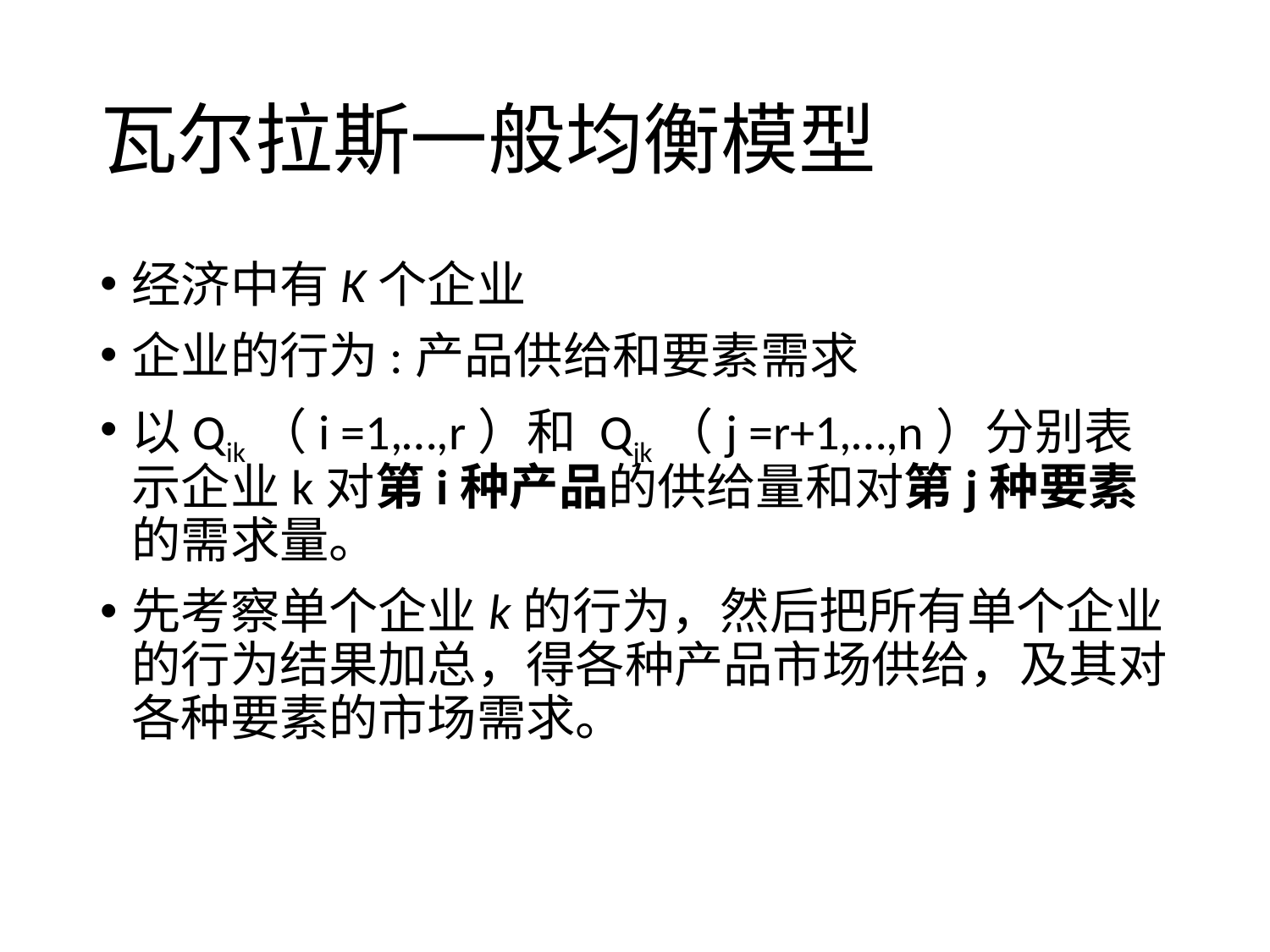

# 瓦尔拉斯一般均衡模型
经济中有K个企业
企业的行为:产品供给和要素需求
以Qik（i =1,…,r）和 Qjk（j =r+1,…,n）分别表示企业k对第i种产品的供给量和对第j种要素的需求量。
先考察单个企业k的行为，然后把所有单个企业的行为结果加总，得各种产品市场供给，及其对各种要素的市场需求。